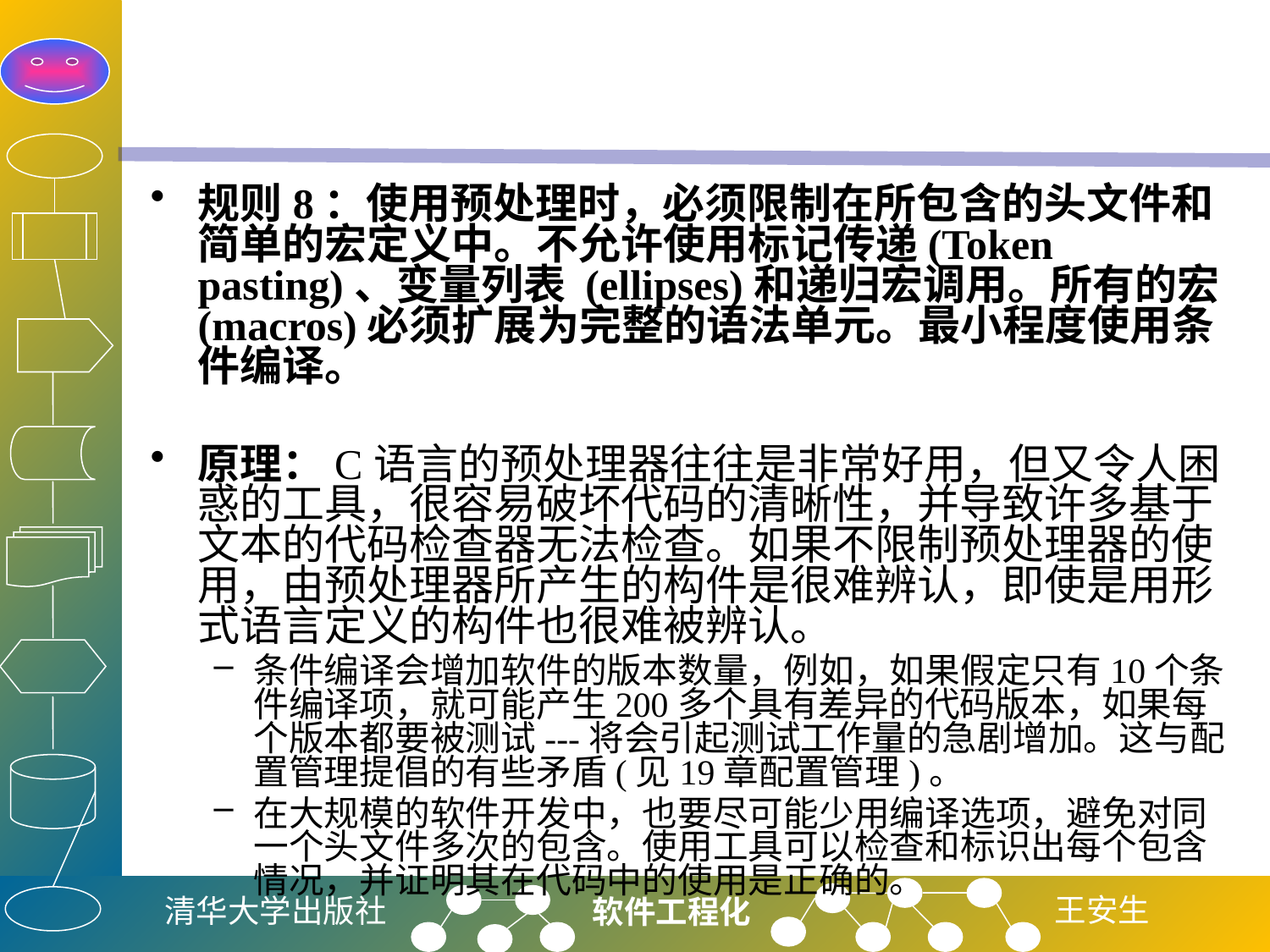

#
规则8：使用预处理时，必须限制在所包含的头文件和简单的宏定义中。不允许使用标记传递(Token pasting)、变量列表 (ellipses)和递归宏调用。所有的宏(macros)必须扩展为完整的语法单元。最小程度使用条件编译。

原理：C语言的预处理器往往是非常好用，但又令人困惑的工具，很容易破坏代码的清晰性，并导致许多基于文本的代码检查器无法检查。如果不限制预处理器的使用，由预处理器所产生的构件是很难辨认，即使是用形式语言定义的构件也很难被辨认。
条件编译会增加软件的版本数量，例如，如果假定只有10个条件编译项，就可能产生200多个具有差异的代码版本，如果每个版本都要被测试---将会引起测试工作量的急剧增加。这与配置管理提倡的有些矛盾(见19章配置管理)。
在大规模的软件开发中，也要尽可能少用编译选项，避免对同一个头文件多次的包含。使用工具可以检查和标识出每个包含情况，并证明其在代码中的使用是正确的。